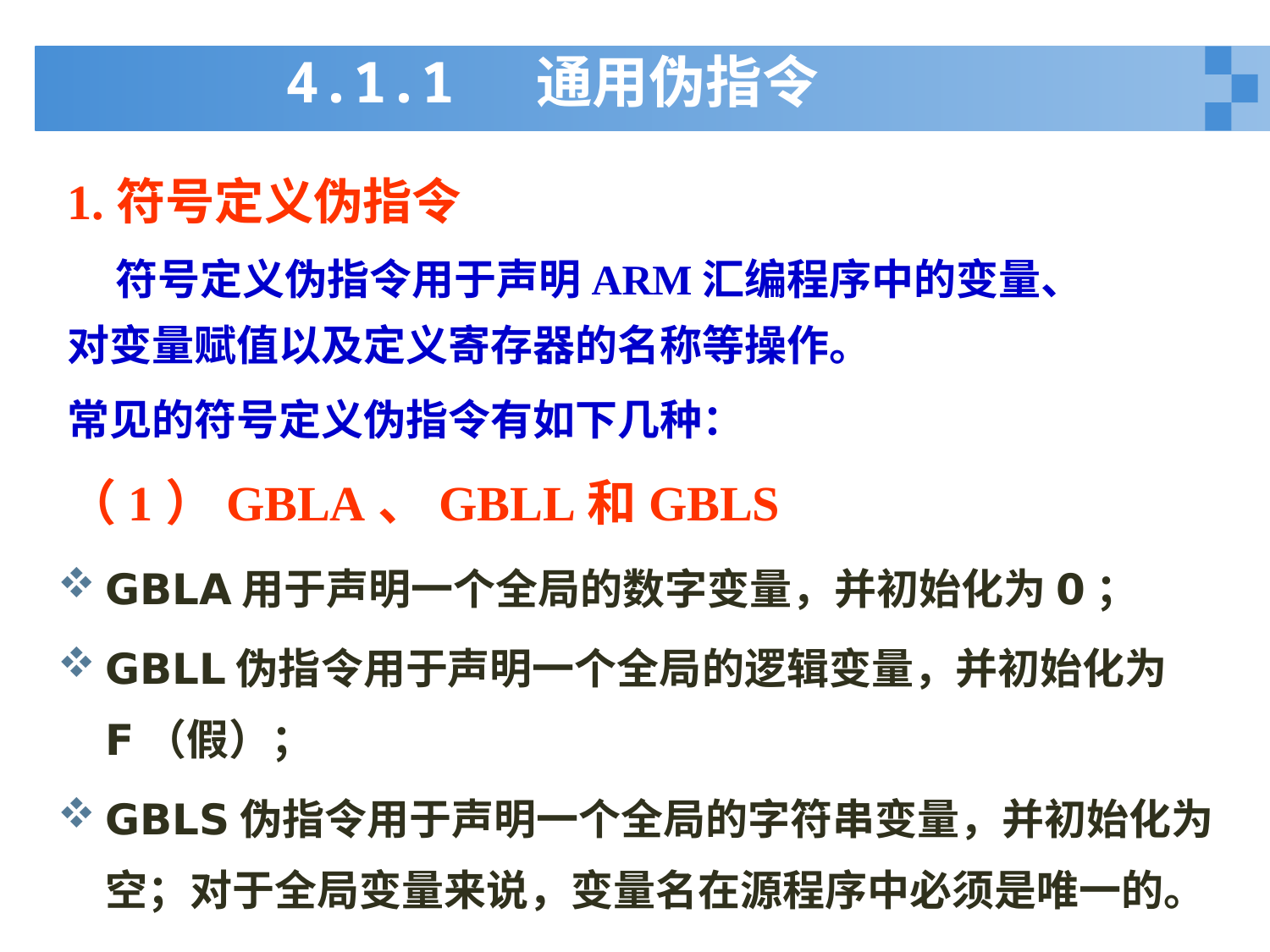

# 4.1.1  通用伪指令
1.符号定义伪指令
    符号定义伪指令用于声明ARM汇编程序中的变量、对变量赋值以及定义寄存器的名称等操作。
常见的符号定义伪指令有如下几种：
（1）GBLA、GBLL和GBLS

GBLA用于声明一个全局的数字变量，并初始化为0；
GBLL伪指令用于声明一个全局的逻辑变量，并初始化为F（假）；
GBLS伪指令用于声明一个全局的字符串变量，并初始化为空；对于全局变量来说，变量名在源程序中必须是唯一的。